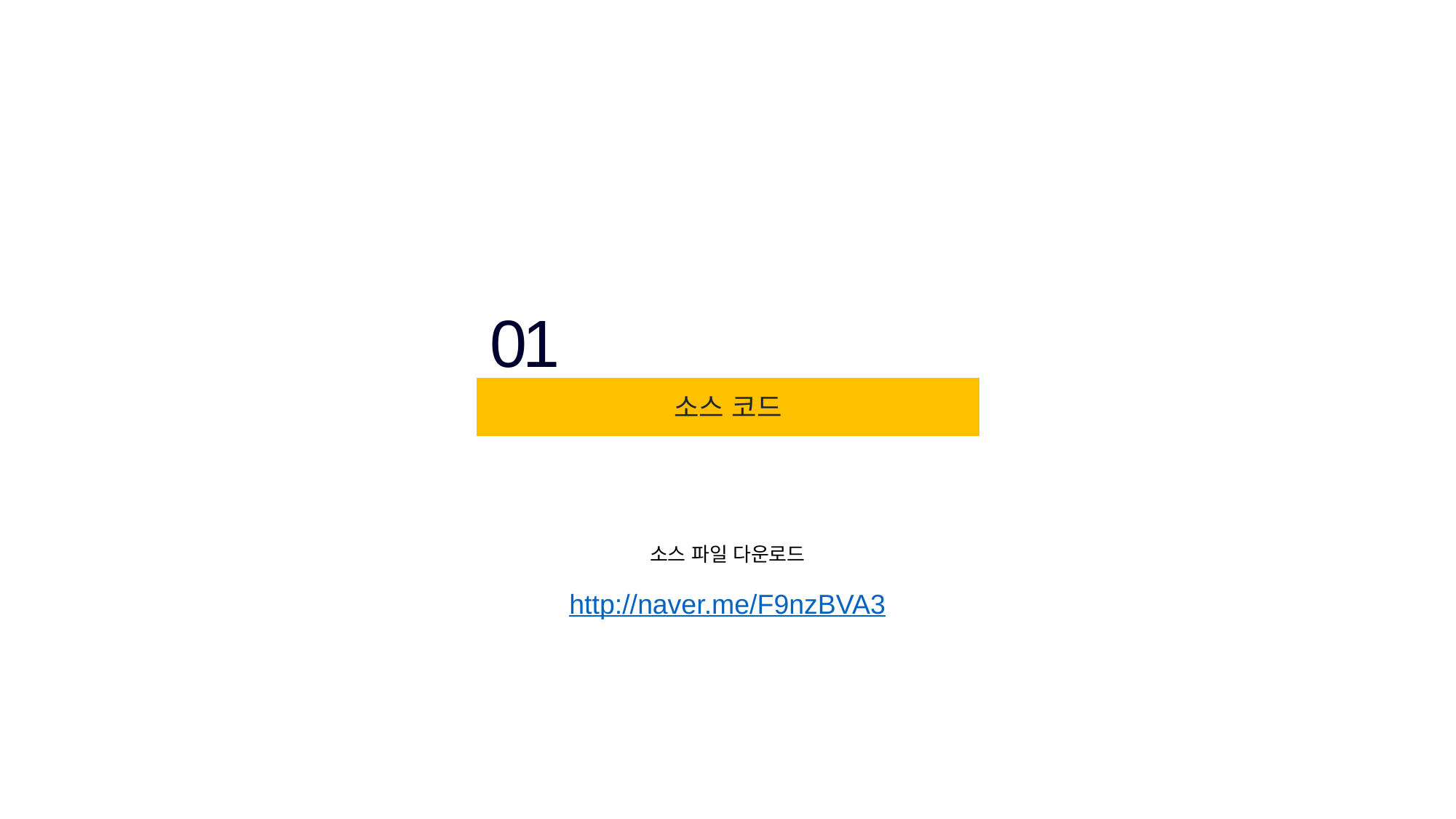

01
소스 코드
소스 파일 다운로드
http://naver.me/F9nzBVA3